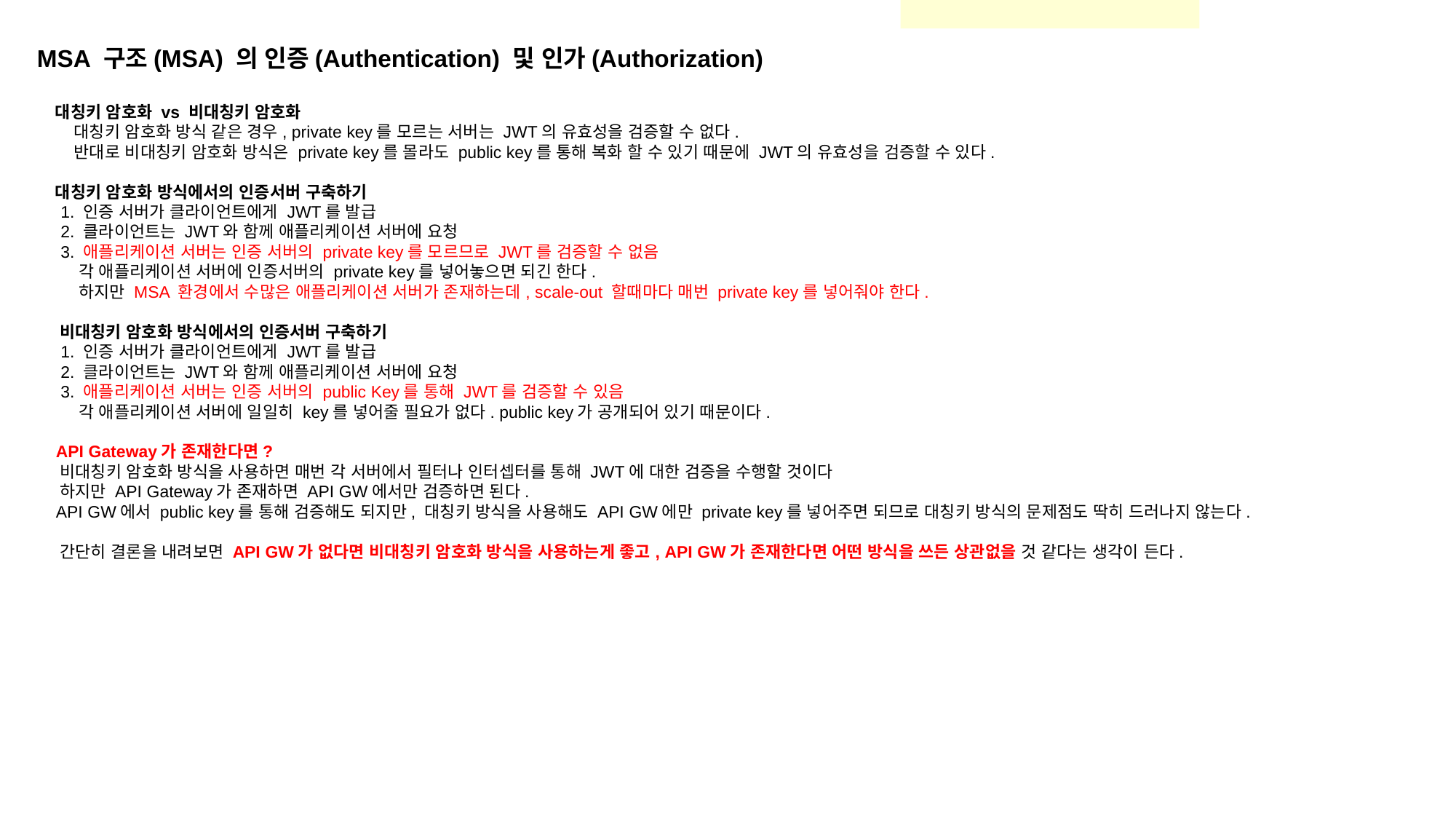

MSA 구조(MSA) 의 인증(Authentication) 및 인가(Authorization)

   대칭키 암호화 vs 비대칭키 암호화
       대칭키 암호화 방식 같은 경우, private key를 모르는 서버는 JWT의 유효성을 검증할 수 없다.
       반대로 비대칭키 암호화 방식은 private key를 몰라도 public key를 통해 복화 할 수 있기 때문에 JWT의 유효성을 검증할 수 있다.

   대칭키 암호화 방식에서의 인증서버 구축하기
     1. 인증 서버가 클라이언트에게 JWT를 발급
     2. 클라이언트는 JWT와 함께 애플리케이션 서버에 요청
     3. 애플리케이션 서버는 인증 서버의 private key를 모르므로 JWT를 검증할 수 없음
        각 애플리케이션 서버에 인증서버의 private key를 넣어놓으면 되긴 한다.
        하지만 MSA 환경에서 수많은 애플리케이션 서버가 존재하는데, scale-out 할때마다 매번 private key를 넣어줘야 한다.

    비대칭키 암호화 방식에서의 인증서버 구축하기
     1. 인증 서버가 클라이언트에게 JWT를 발급
     2. 클라이언트는 JWT와 함께 애플리케이션 서버에 요청
     3. 애플리케이션 서버는 인증 서버의 public Key를 통해 JWT를 검증할 수 있음
        각 애플리케이션 서버에 일일히 key를 넣어줄 필요가 없다. public key가 공개되어 있기 때문이다.

    API Gateway가 존재한다면?
    비대칭키 암호화 방식을 사용하면 매번 각 서버에서 필터나 인터셉터를 통해 JWT에 대한 검증을 수행할 것이다
    하지만 API Gateway가 존재하면 API GW에서만 검증하면 된다.
    API GW에서 public key를 통해 검증해도 되지만, 대칭키 방식을 사용해도 API GW에만 private key를 넣어주면 되므로 대칭키 방식의 문제점도 딱히 드러나지 않는다.

    간단히 결론을 내려보면 API GW가 없다면 비대칭키 암호화 방식을 사용하는게 좋고, API GW가 존재한다면 어떤 방식을 쓰든 상관없을 것 같다는 생각이 든다.